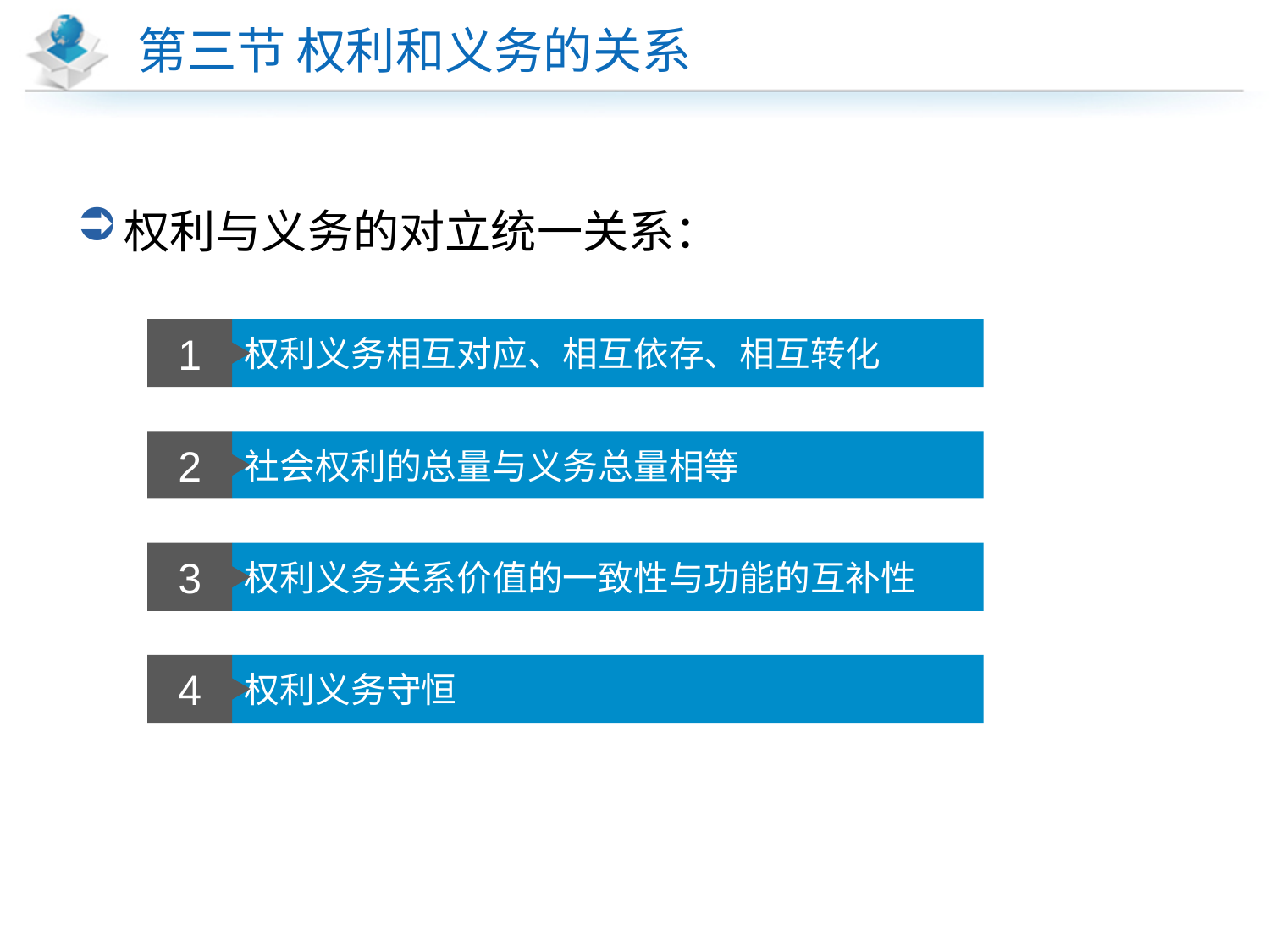

# 第三节 权利和义务的关系
权利与义务的对立统一关系：
1
权利义务相互对应、相互依存、相互转化

2
社会权利的总量与义务总量相等

3
权利义务关系价值的一致性与功能的互补性

4
权利义务守恒